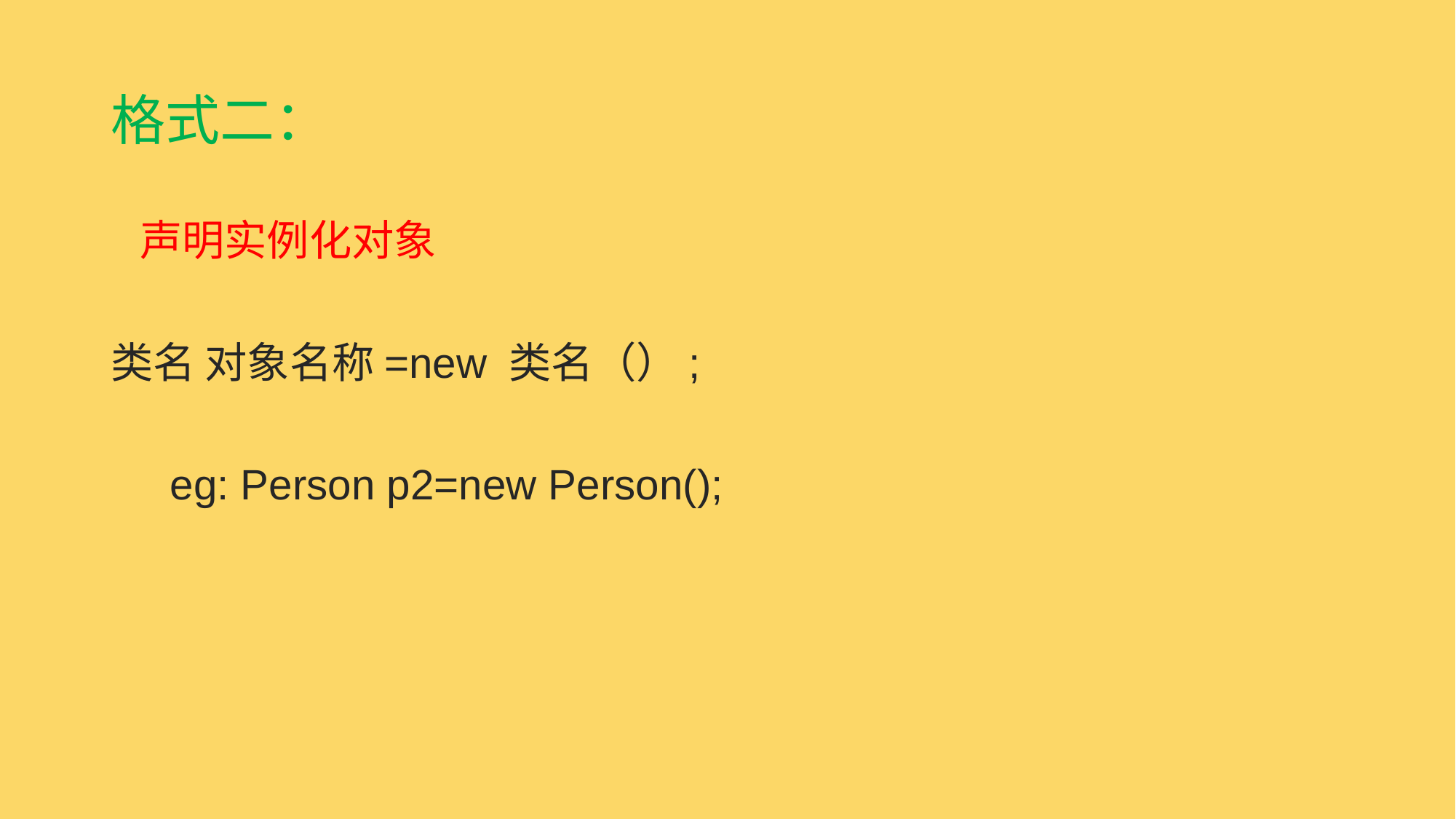

格式二：
  声明实例化对象

类名 对象名称=new 类名（）;

     eg: Person p2=new Person();